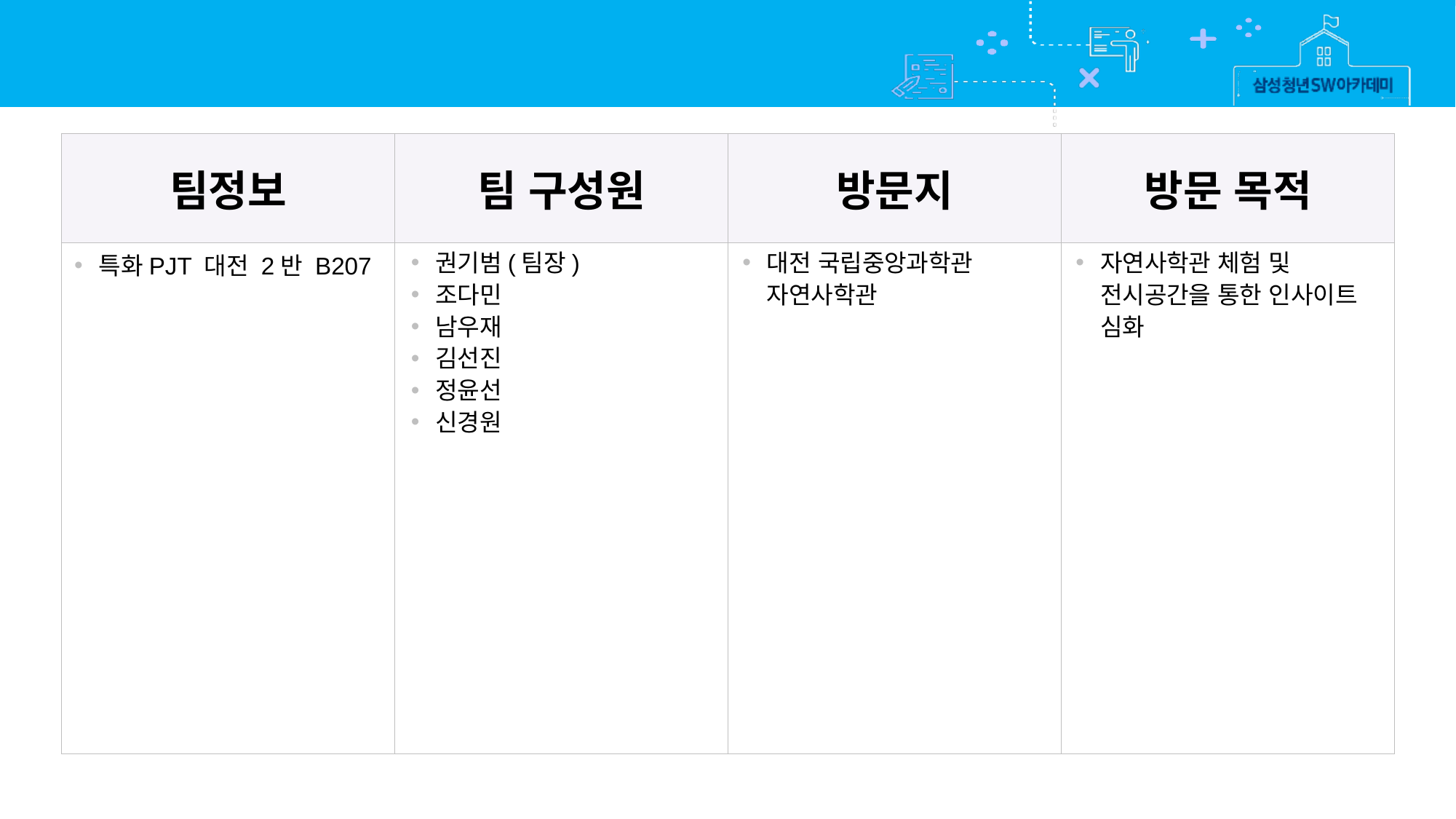

[작성예시] 팀정보 및 방문지 기술
| 팀정보 | 팀 구성원 | 방문지 | 방문 목적 |
| --- | --- | --- | --- |
|  |  |  |  |
특화PJT 대전 2반 B207
권기범(팀장)
조다민
남우재
김선진
정윤선
신경원
대전 국립중앙과학관 자연사학관
자연사학관 체험 및 전시공간을 통한 인사이트 심화